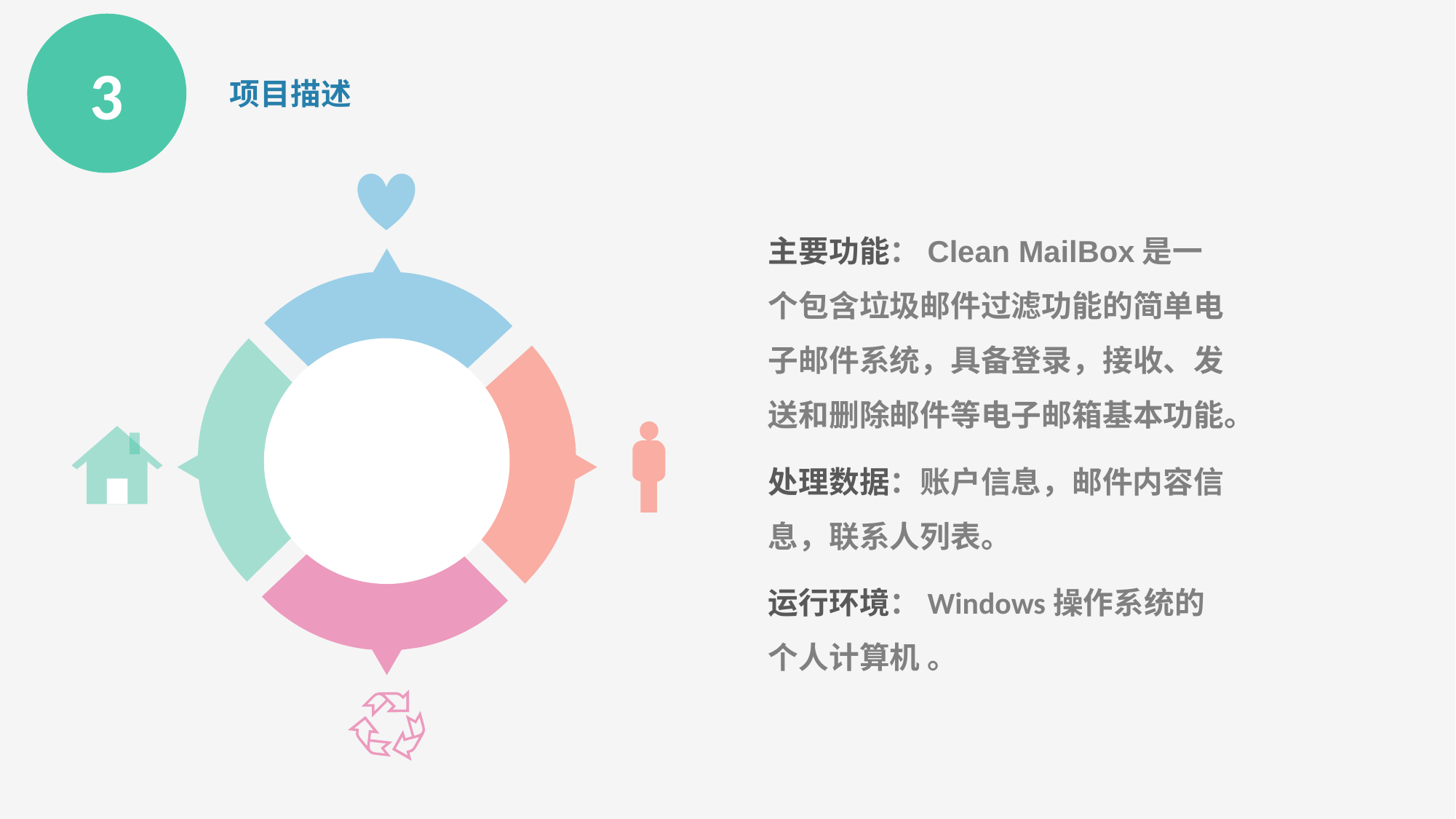

3
项目描述

主要功能：Clean MailBox是一个包含垃圾邮件过滤功能的简单电子邮件系统，具备登录，接收、发送和删除邮件等电子邮箱基本功能。
处理数据：账户信息，邮件内容信息，联系人列表。
运行环境：Windows操作系统的个人计算机 。